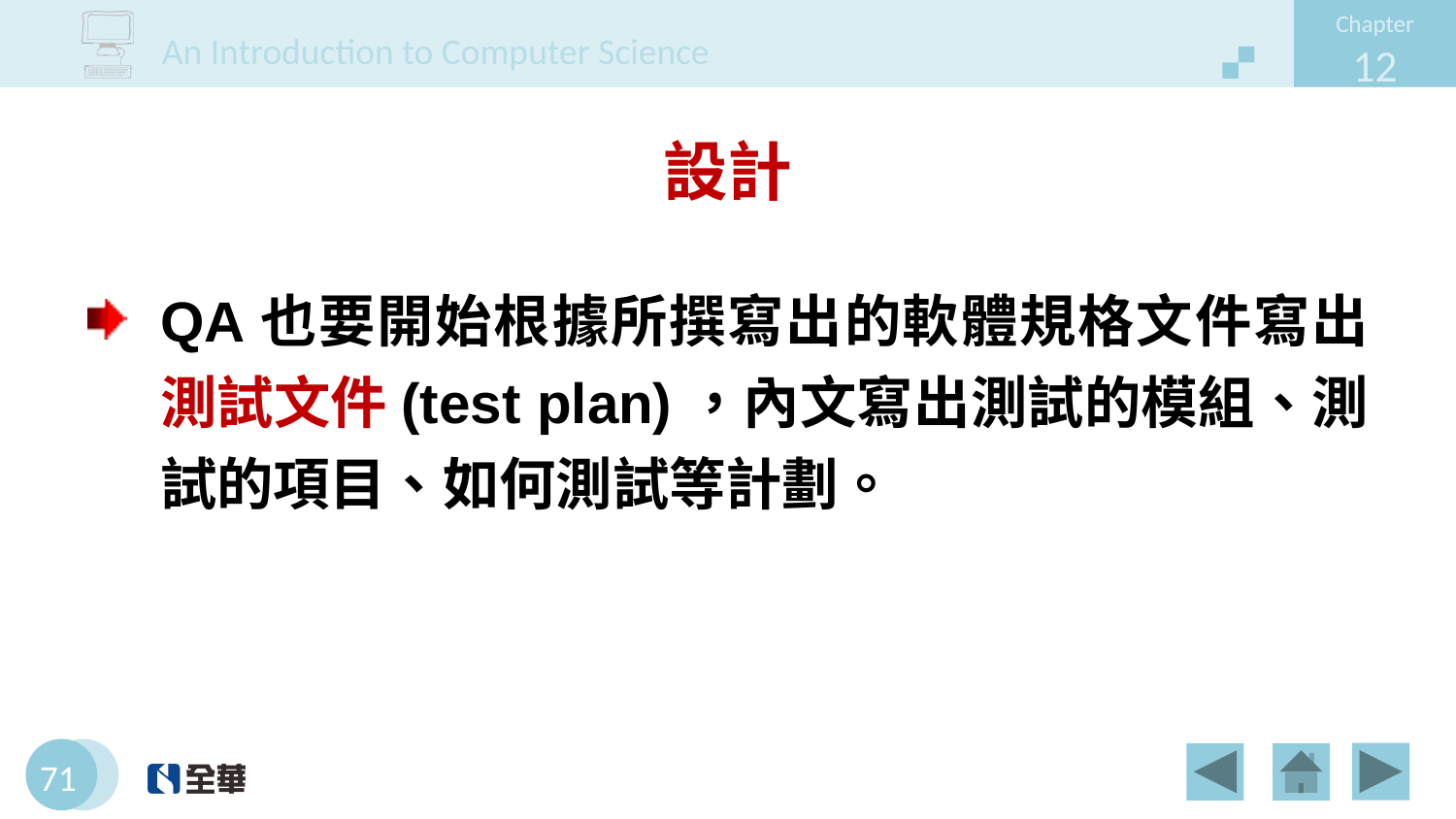

# 設計
QA也要開始根據所撰寫出的軟體規格文件寫出測試文件(test plan)，內文寫出測試的模組、測試的項目、如何測試等計劃。